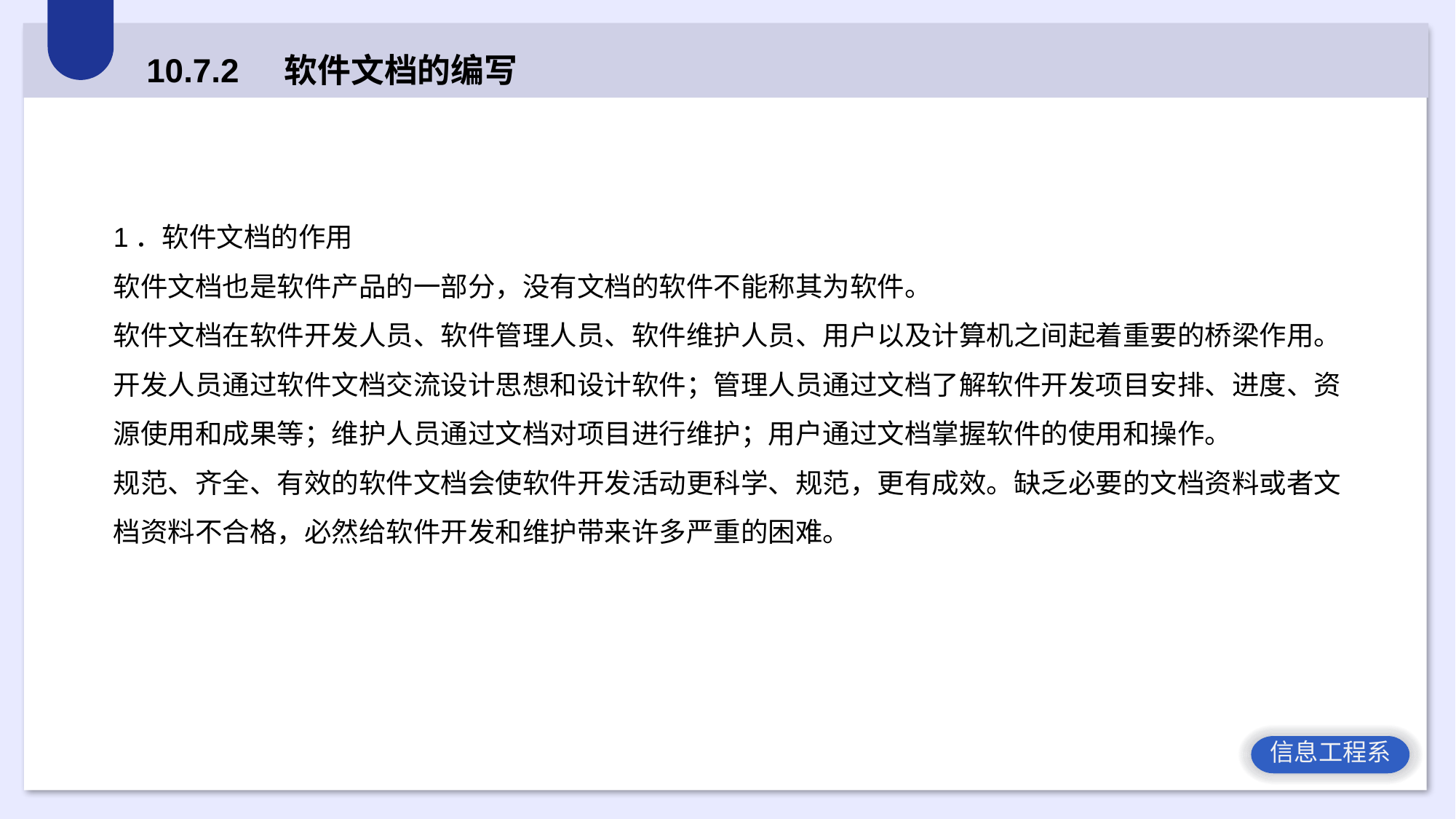

10.7.2    软件文档的编写
1．软件文档的作用
软件文档也是软件产品的一部分，没有文档的软件不能称其为软件。
软件文档在软件开发人员、软件管理人员、软件维护人员、用户以及计算机之间起着重要的桥梁作用。开发人员通过软件文档交流设计思想和设计软件；管理人员通过文档了解软件开发项目安排、进度、资源使用和成果等；维护人员通过文档对项目进行维护；用户通过文档掌握软件的使用和操作。
规范、齐全、有效的软件文档会使软件开发活动更科学、规范，更有成效。缺乏必要的文档资料或者文档资料不合格，必然给软件开发和维护带来许多严重的困难。